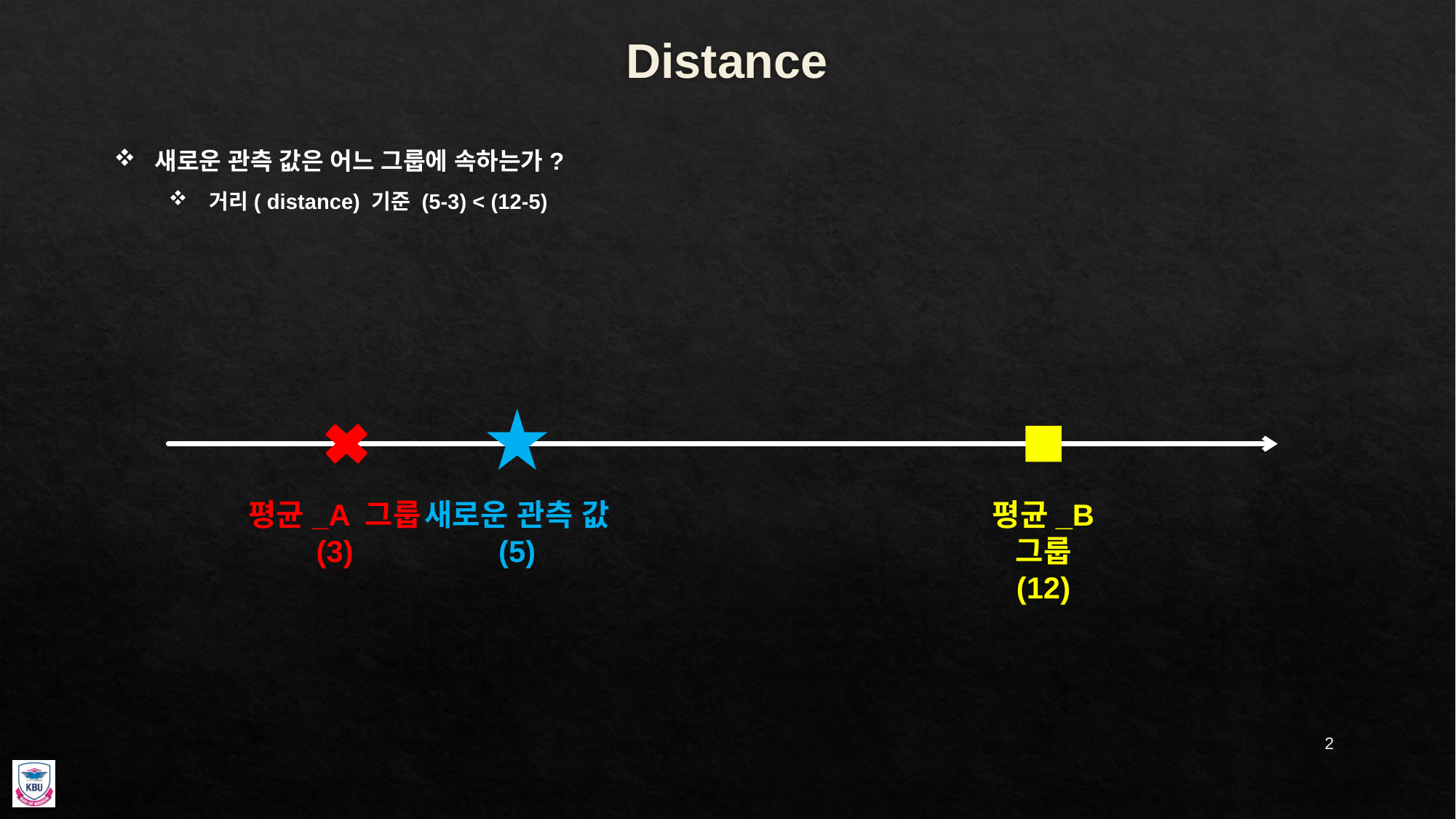

# Distance
새로운 관측 값은 어느 그룹에 속하는가?
거리( distance) 기준 (5-3) < (12-5)

평균_A 그룹
(3)
새로운 관측 값
(5)
평균_B 그룹
(12)
2